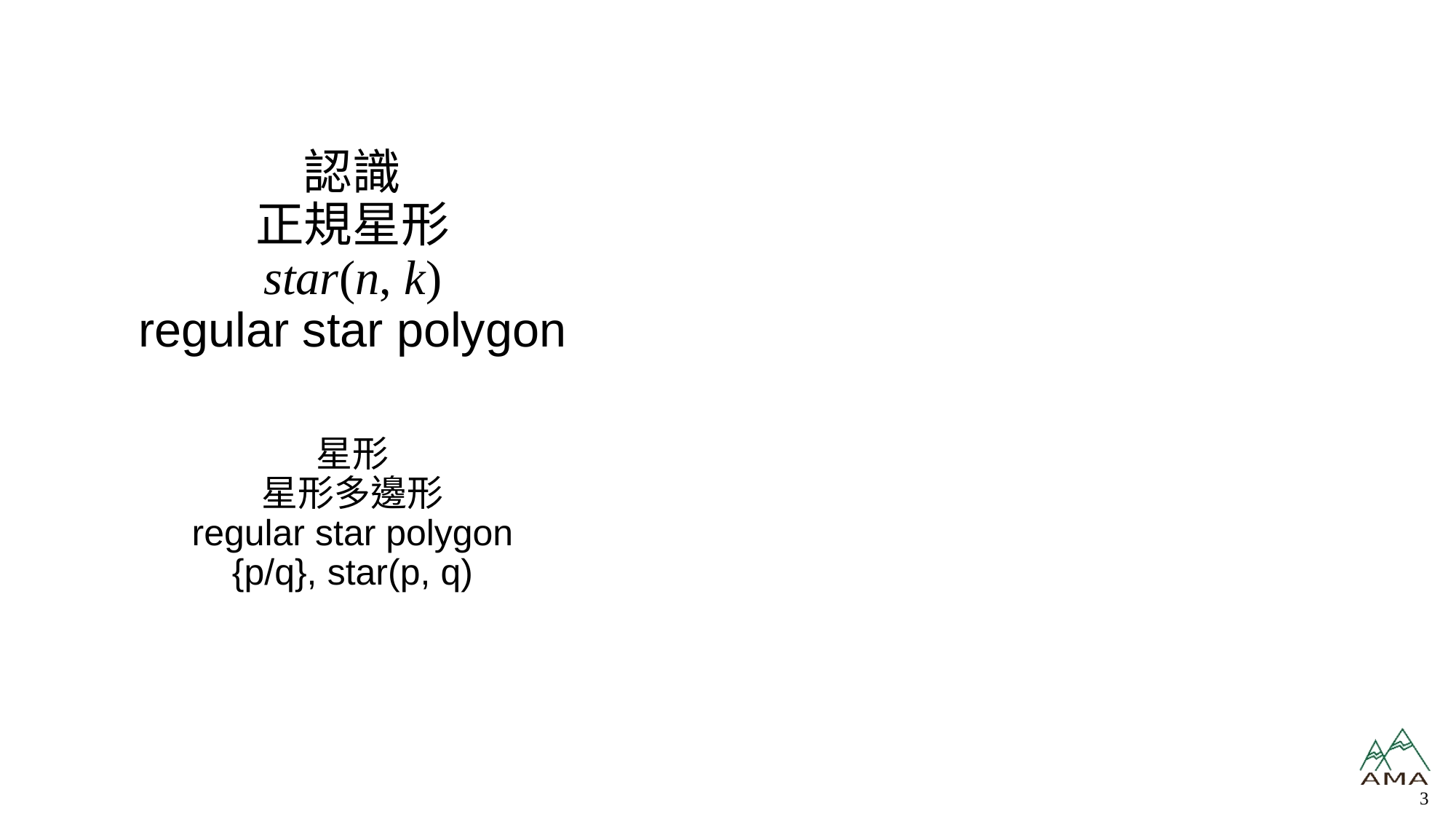

# 認識 正規星形 star(n, k) regular star polygon
星形
星形多邊形
regular star polygon
{p/q}, star(p, q)
3